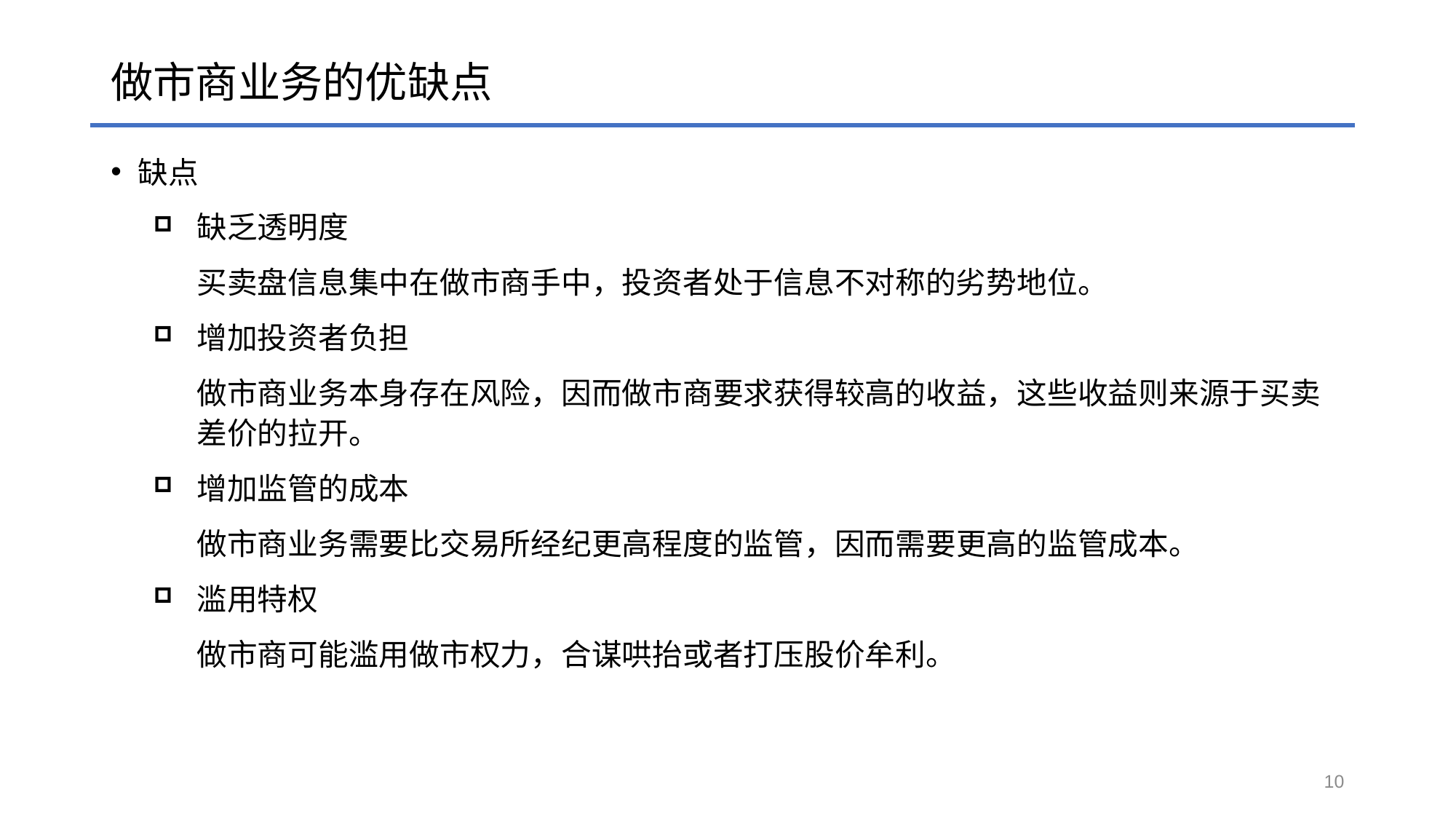

# 做市商业务的优缺点
缺点
缺乏透明度
买卖盘信息集中在做市商手中，投资者处于信息不对称的劣势地位。
增加投资者负担
做市商业务本身存在风险，因而做市商要求获得较高的收益，这些收益则来源于买卖差价的拉开。
增加监管的成本
做市商业务需要比交易所经纪更高程度的监管，因而需要更高的监管成本。
滥用特权
做市商可能滥用做市权力，合谋哄抬或者打压股价牟利。
10